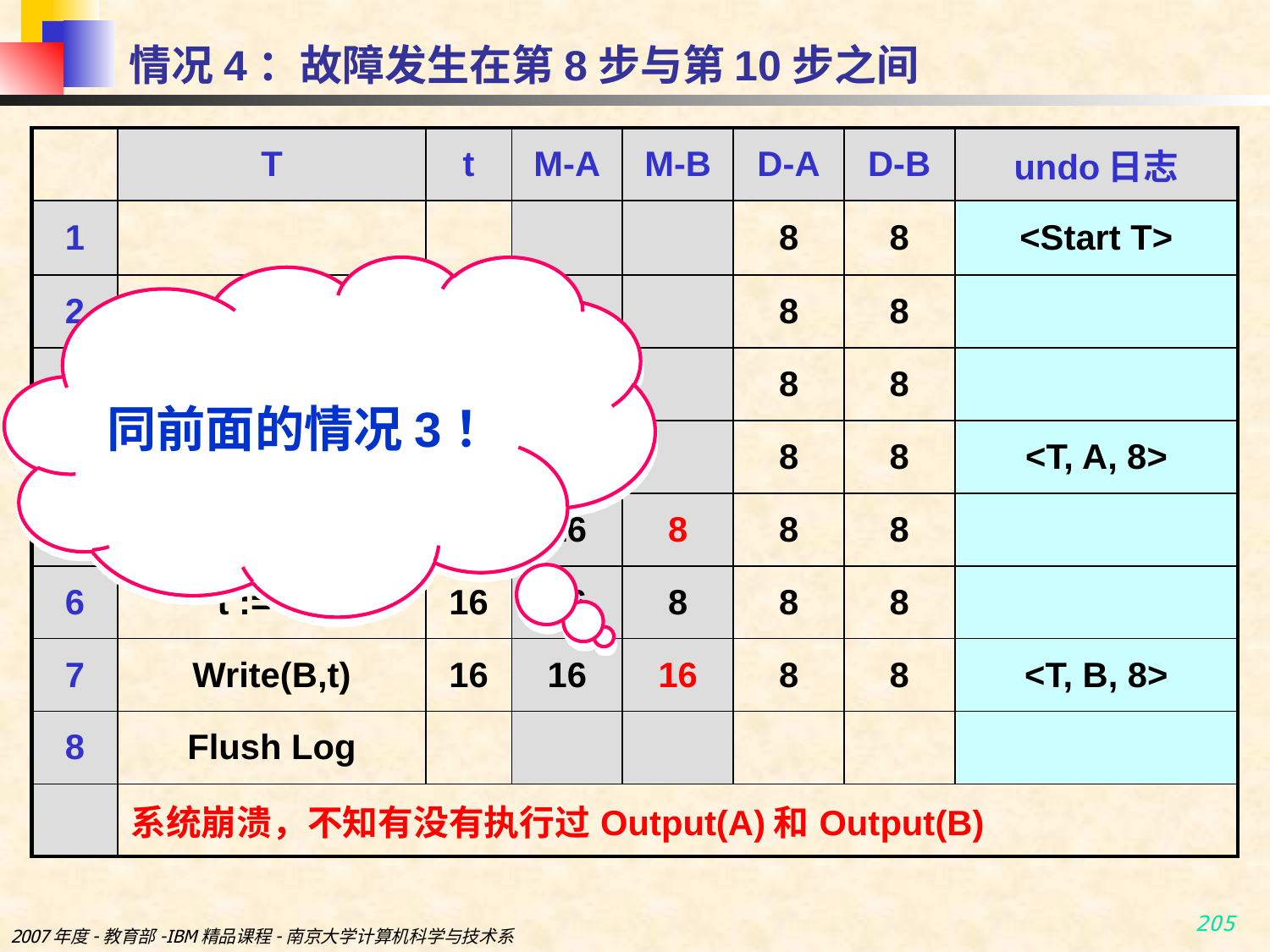

# 情况4：故障发生在第8步与第10步之间
|  | T | t | M-A | M-B | D-A | D-B | undo日志 |
| --- | --- | --- | --- | --- | --- | --- | --- |
| 1 |  |  |  |  | 8 | 8 | <Start T> |
| 2 | Read(A,t) | 8 | 8 |  | 8 | 8 |  |
| 3 | t := t\*2 | 16 | 8 |  | 8 | 8 |  |
| 4 | Write(A,t) | 16 | 16 |  | 8 | 8 | <T, A, 8> |
| 5 | Read(B,t) | 8 | 16 | 8 | 8 | 8 |  |
| 6 | t := t\*2 | 16 | 16 | 8 | 8 | 8 |  |
| 7 | Write(B,t) | 16 | 16 | 16 | 8 | 8 | <T, B, 8> |
| 8 | Flush Log |  |  |  |  |  |  |
|  | 系统崩溃，不知有没有执行过Output(A)和Output(B) |  |  |  |  |  |  |
同前面的情况3！
205